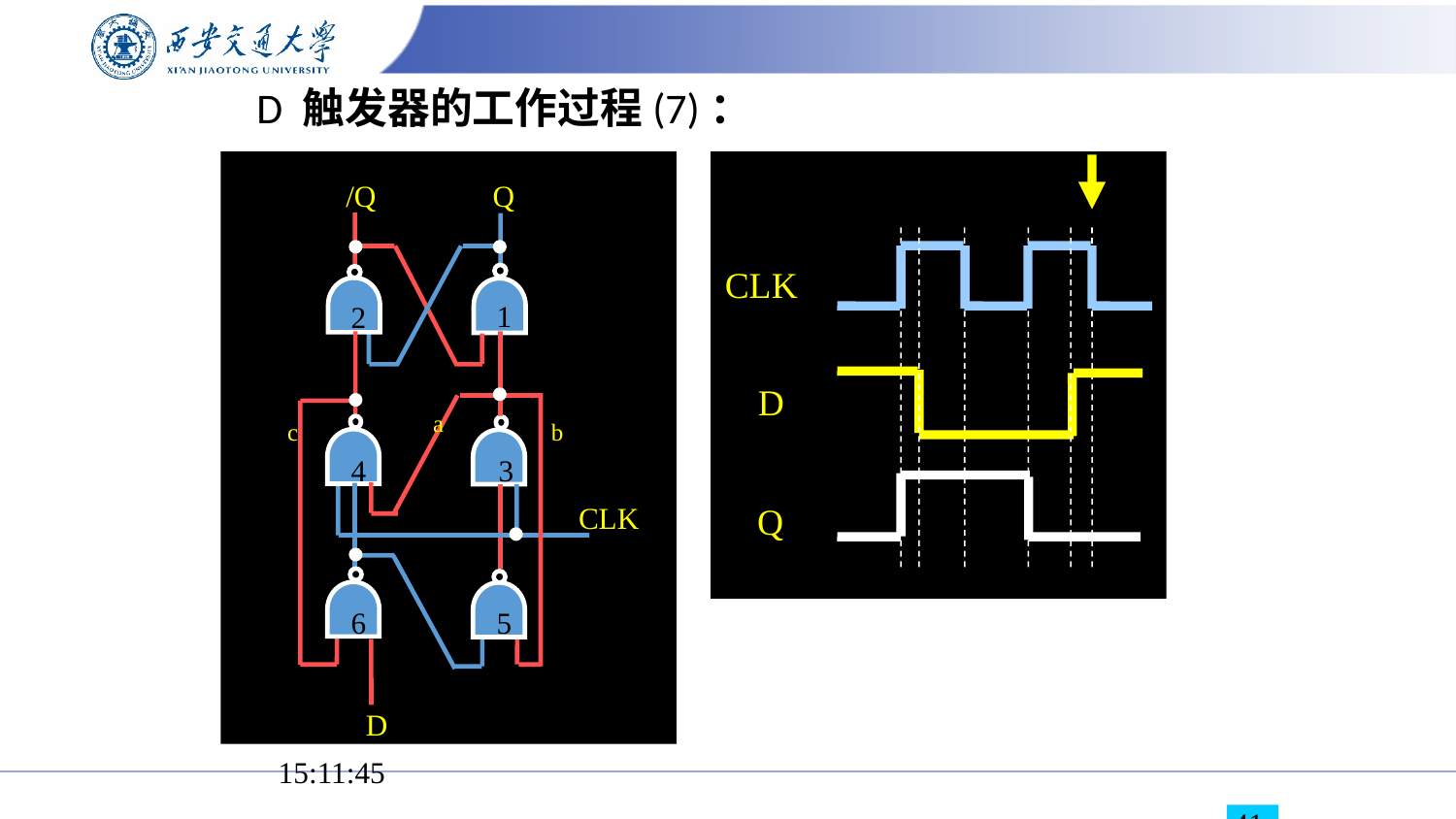

D 触发器的工作过程(7)：

/Q
Q

CLK

1
2

D

a
c
b

4
3

Q
CLK

6
5

D
15:11:45
41